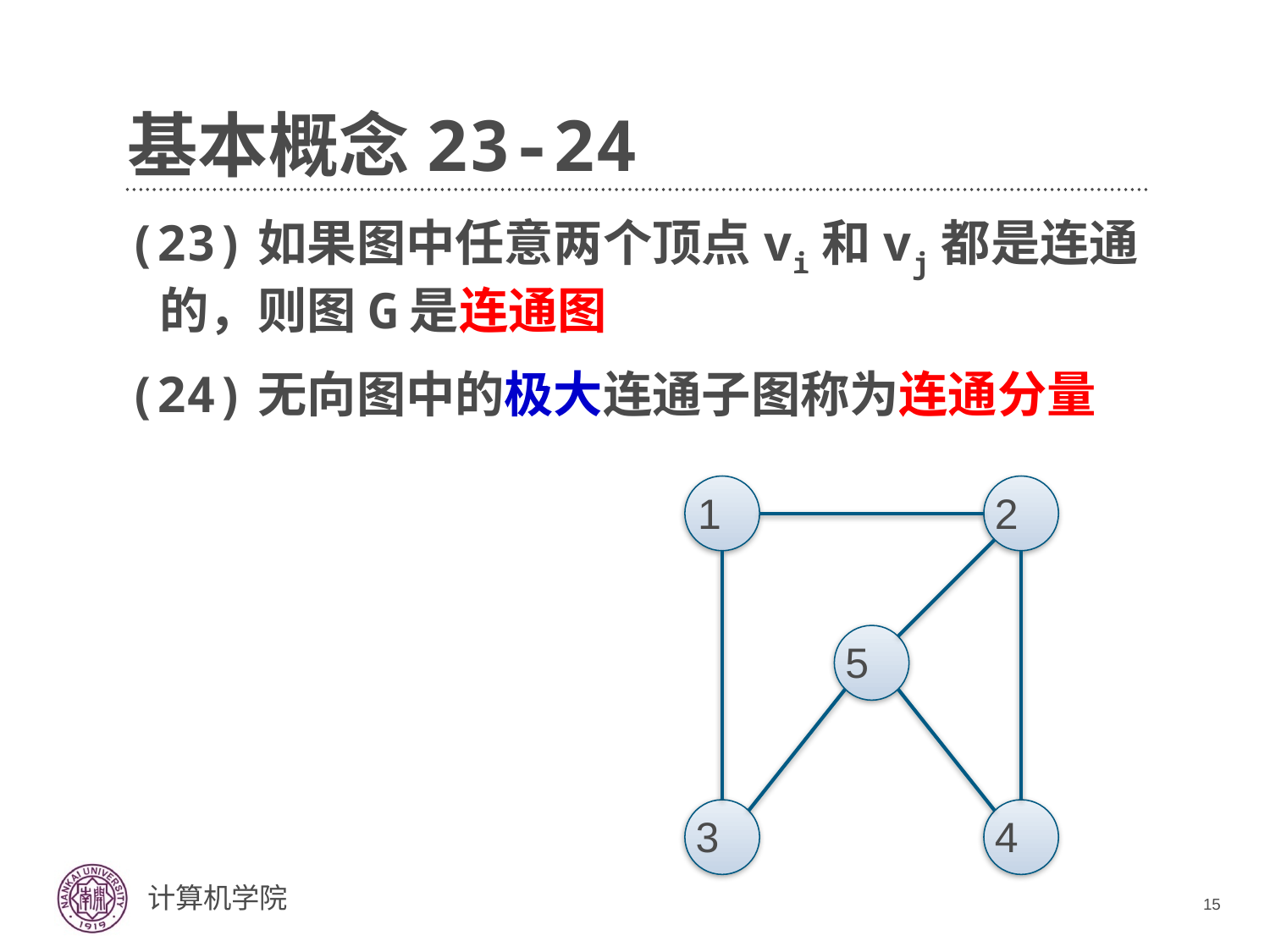

# 基本概念23-24
(23)如果图中任意两个顶点vi和vj都是连通的，则图G是连通图
(24)无向图中的极大连通子图称为连通分量
1
2
5
3
4
15